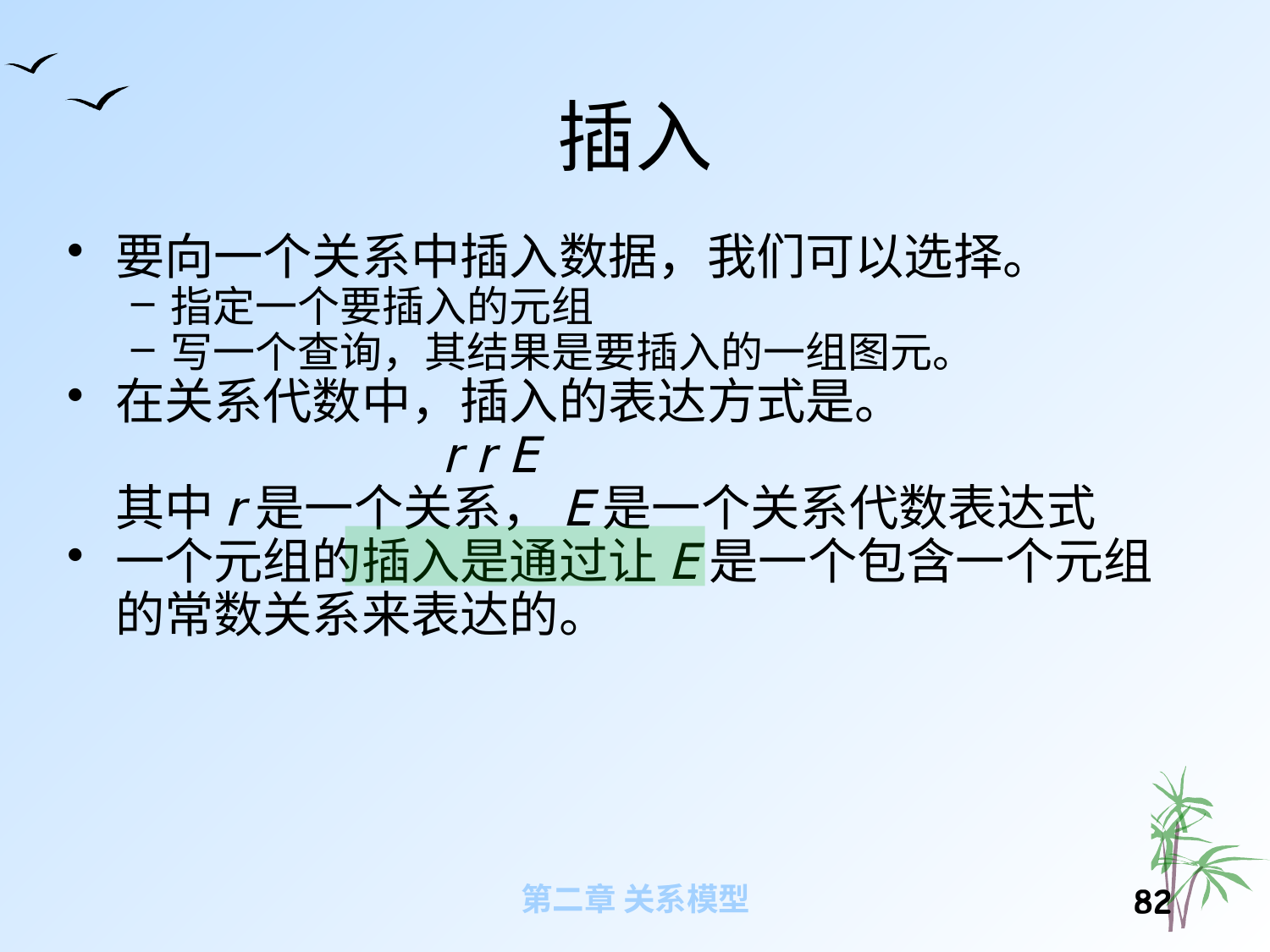

# 插入
要向一个关系中插入数据，我们可以选择。
指定一个要插入的元组
写一个查询，其结果是要插入的一组图元。
在关系代数中，插入的表达方式是。
		             r r E
	其中r是一个关系，E是一个关系代数表达式
一个元组的插入是通过让E是一个包含一个元组的常数关系来表达的。

第二章 关系模型
82